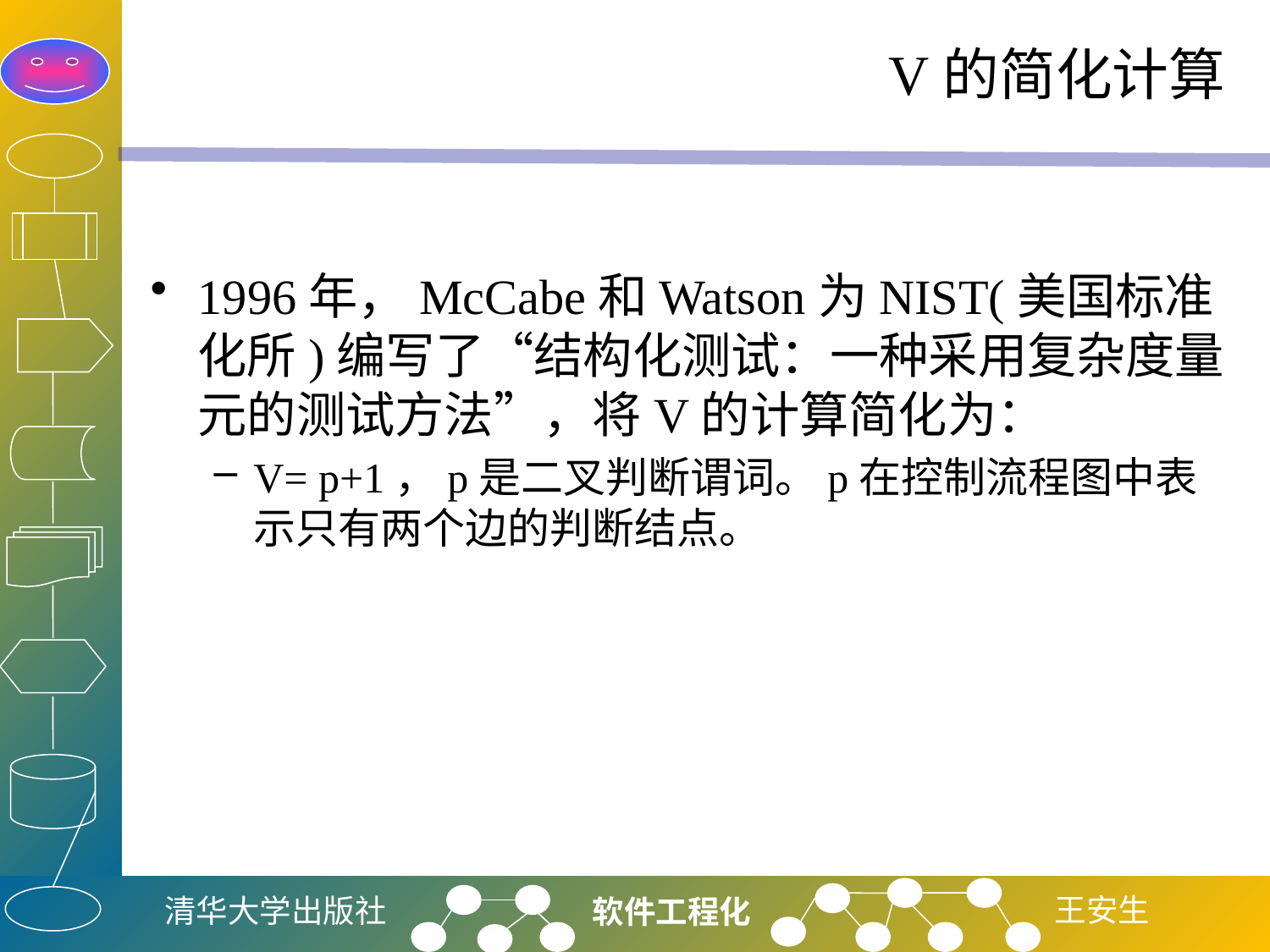

# V的简化计算
1996年，McCabe和Watson为NIST(美国标准化所)编写了“结构化测试：一种采用复杂度量元的测试方法”，将V的计算简化为：
V= p+1，p是二叉判断谓词。p在控制流程图中表示只有两个边的判断结点。